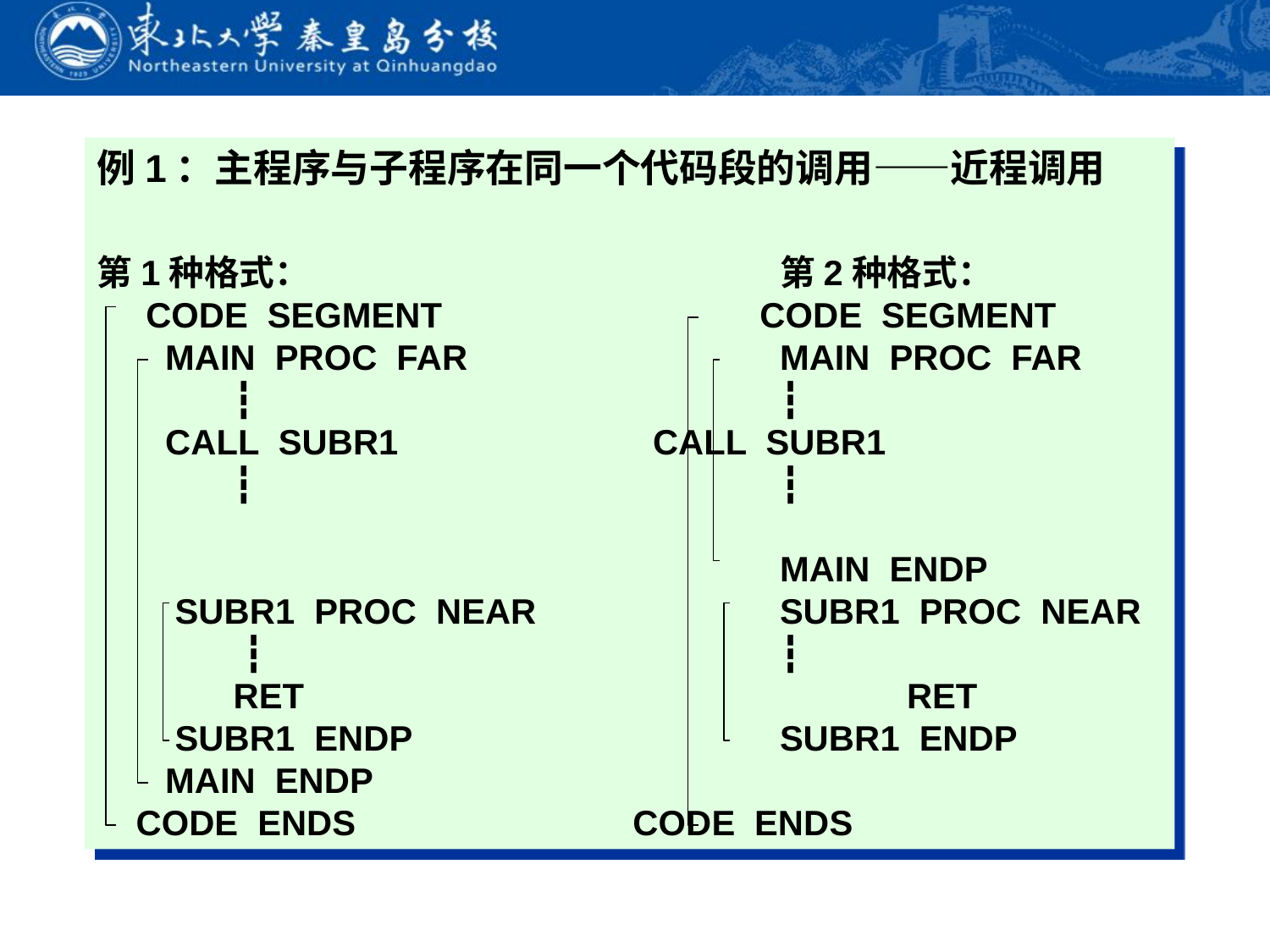

例1：主程序与子程序在同一个代码段的调用——近程调用

第1种格式：				第2种格式：
     CODE  SEGMENT		           CODE  SEGMENT
       MAIN  PROC  FAR       		MAIN  PROC  FAR
              ┇					┇
       CALL  SUBR1			CALL  SUBR1
              ┇					┇
  										                                         	MAIN  ENDP
        SUBR1  PROC  NEAR		SUBR1  PROC  NEAR
               ┇					┇
              RET					RET
        SUBR1  ENDP			SUBR1  ENDP
       MAIN  ENDP
    CODE  ENDS		           CODE  ENDS